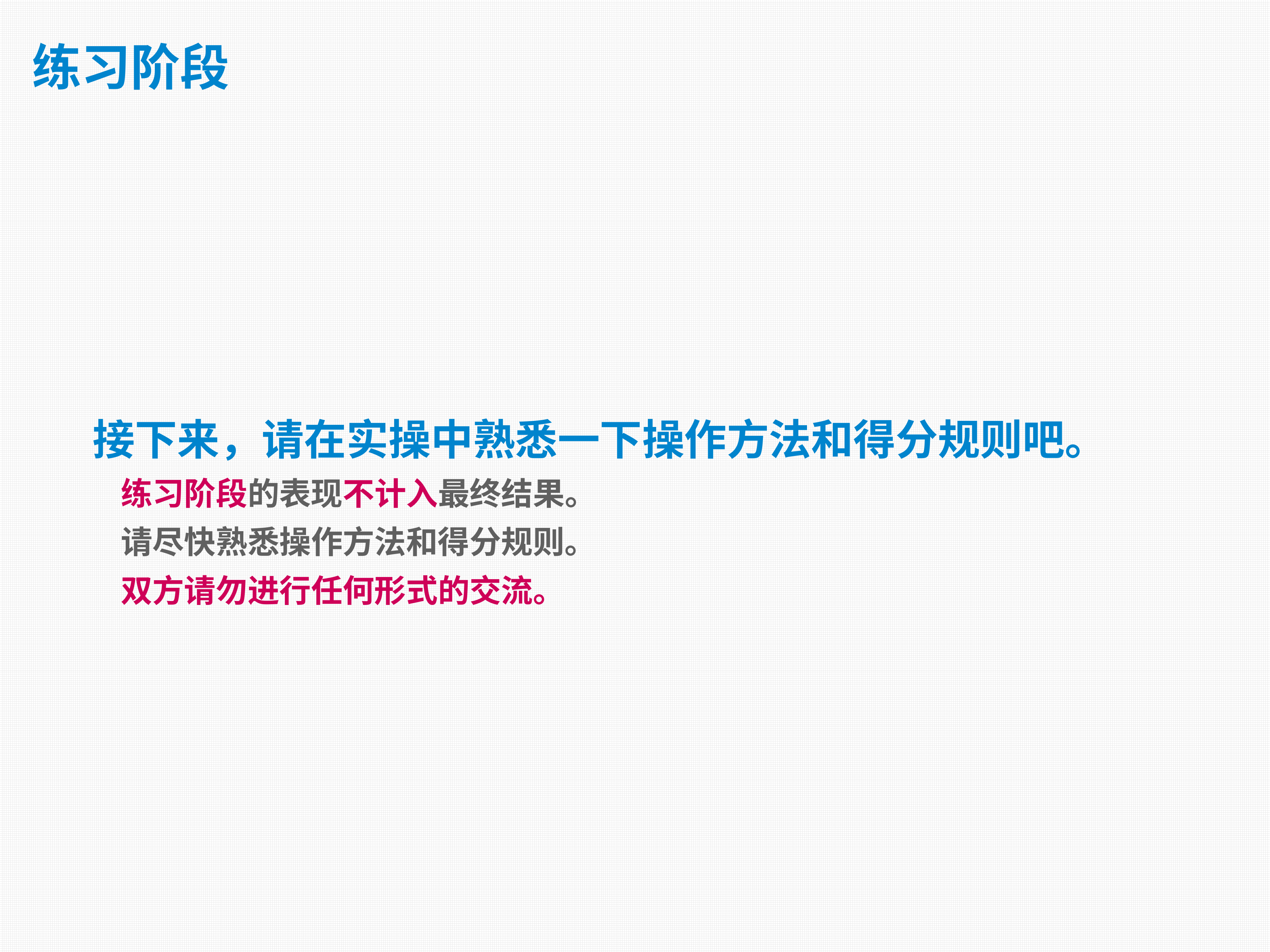

# 练习阶段
接下来，请在实操中熟悉一下操作方法和得分规则吧。
练习阶段的表现不计入最终结果。
请尽快熟悉操作方法和得分规则。
双方请勿进行任何形式的交流。